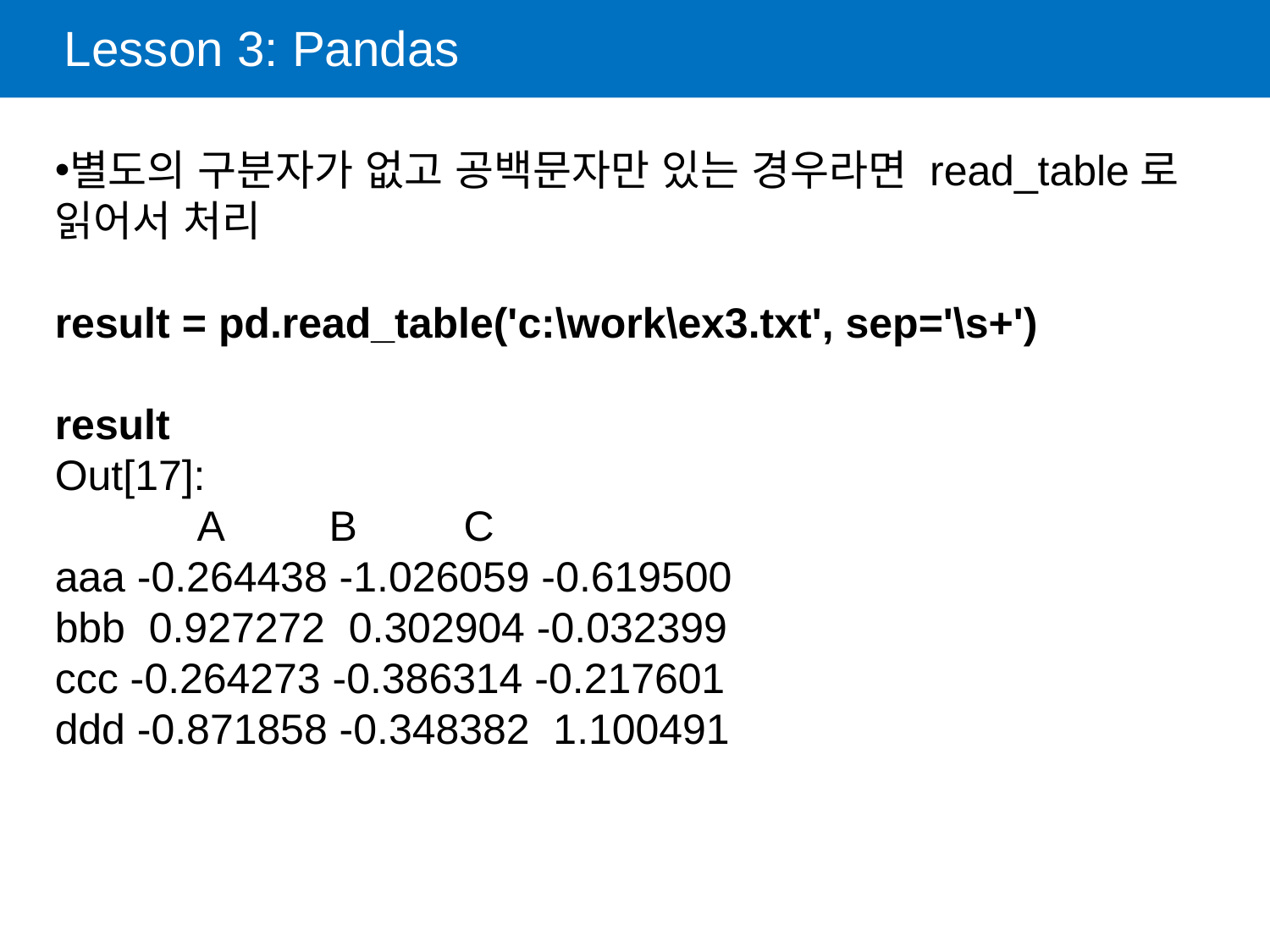

# Lesson 3: Pandas
별도의 구분자가 없고 공백문자만 있는 경우라면 read_table로 읽어서 처리

result = pd.read_table('c:\work\ex3.txt', sep='\s+')

result
Out[17]:
            A         B         C
aaa -0.264438 -1.026059 -0.619500
bbb  0.927272  0.302904 -0.032399
ccc -0.264273 -0.386314 -0.217601
ddd -0.871858 -0.348382  1.100491